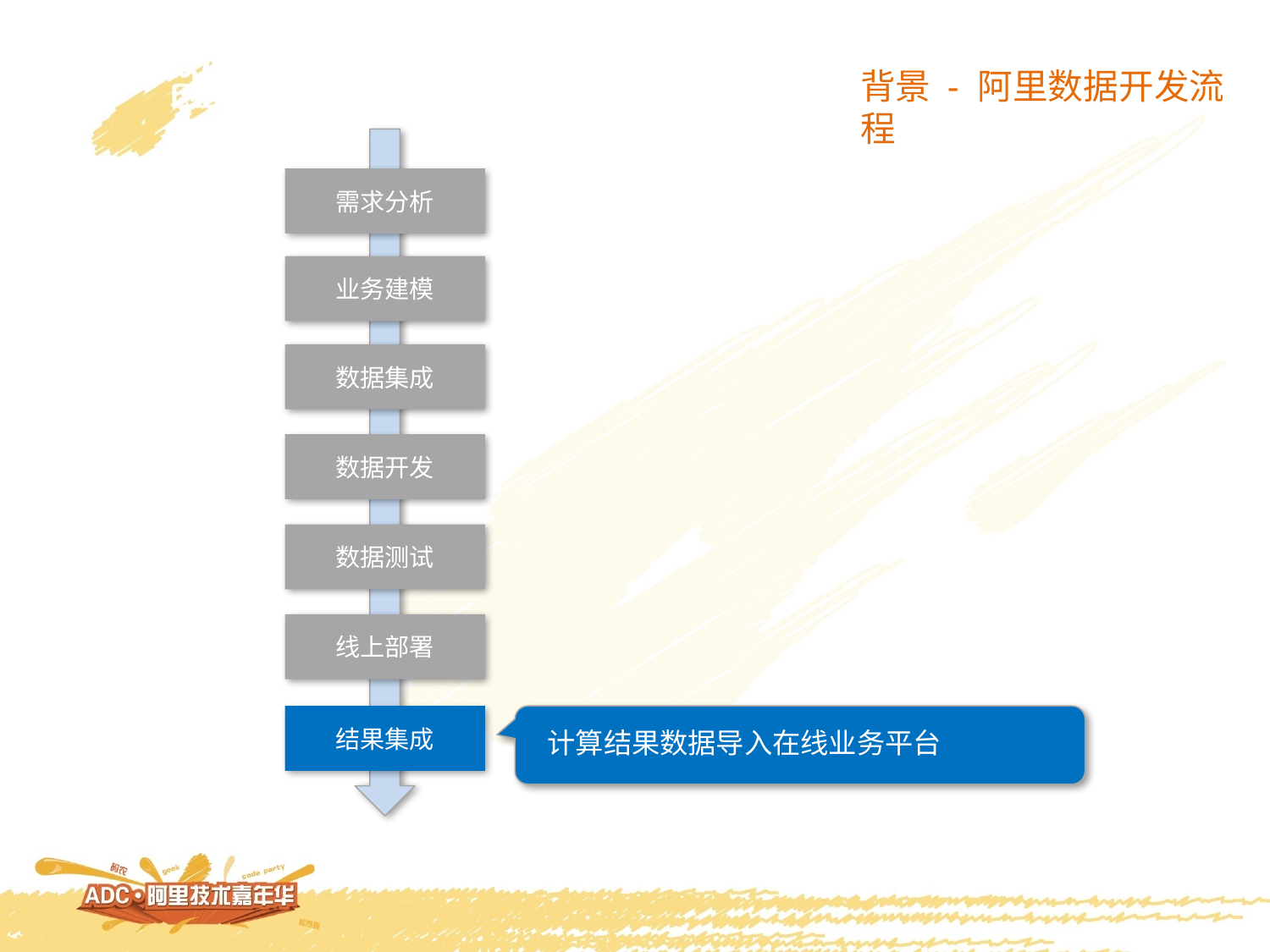

背景 - 阿里数据开发流程

需求分析
业务建模
数据集成
数据开发

数据测试
线上部署
结果集成
计算结果数据导入在线业务平台